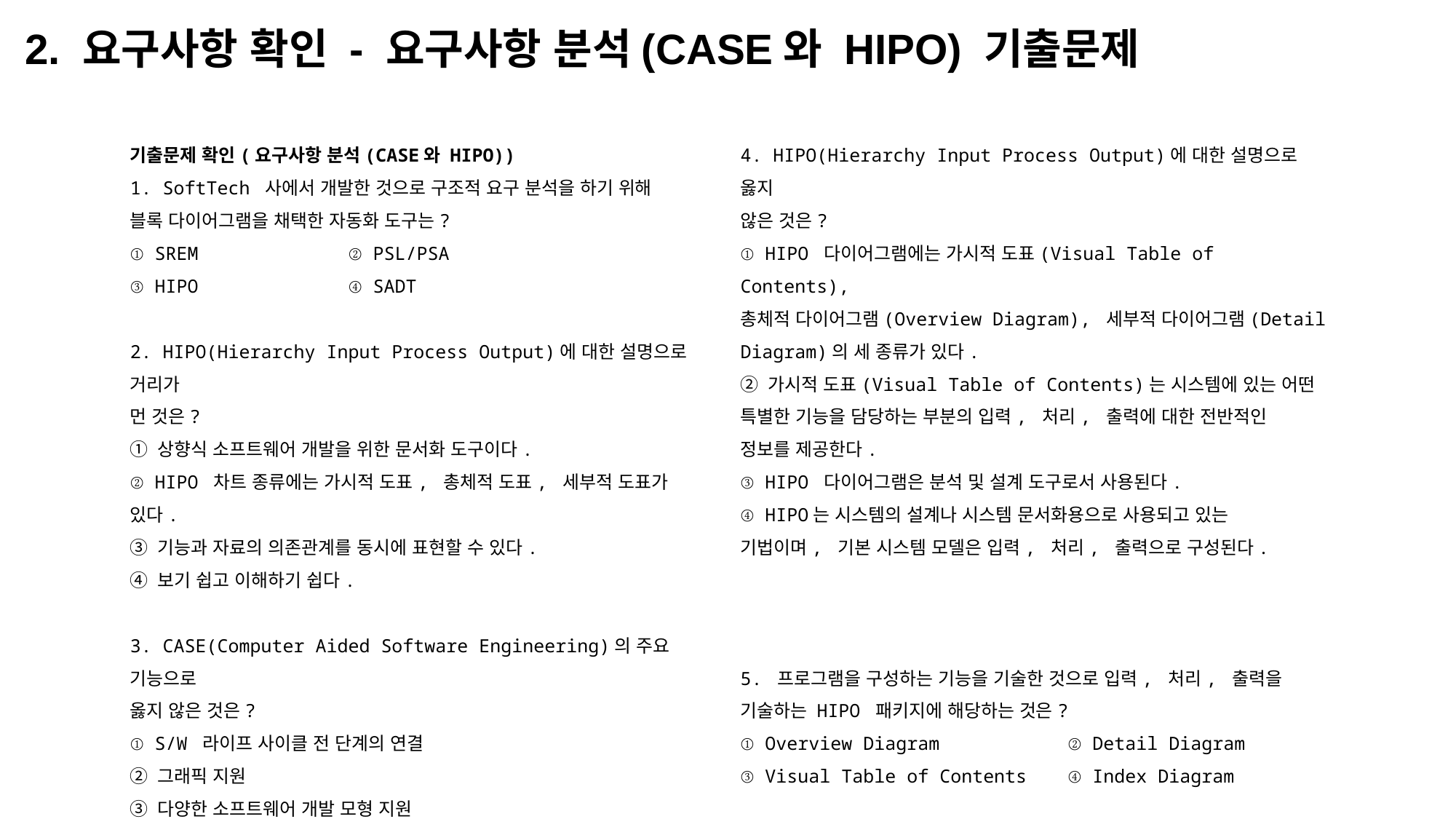

2. 요구사항 확인 - 요구사항 분석(CASE와 HIPO) 기출문제
기출문제 확인(요구사항 분석(CASE와 HIPO))
1. SoftTech 사에서 개발한 것으로 구조적 요구 분석을 하기 위해
블록 다이어그램을 채택한 자동화 도구는?
① SREM		② PSL/PSA
③ HIPO		④ SADT

2. HIPO(Hierarchy Input Process Output)에 대한 설명으로 거리가
먼 것은?
① 상향식 소프트웨어 개발을 위한 문서화 도구이다.
② HIPO 차트 종류에는 가시적 도표, 총체적 도표, 세부적 도표가
있다.
③ 기능과 자료의 의존관계를 동시에 표현할 수 있다.
④ 보기 쉽고 이해하기 쉽다.

3. CASE(Computer Aided Software Engineering)의 주요 기능으로
옳지 않은 것은?
① S/W 라이프 사이클 전 단계의 연결
② 그래픽 지원
③ 다양한 소프트웨어 개발 모형 지원
④ 언어 번역
4. HIPO(Hierarchy Input Process Output)에 대한 설명으로 옳지
않은 것은?
① HIPO 다이어그램에는 가시적 도표(Visual Table of Contents),
총체적 다이어그램(Overview Diagram), 세부적 다이어그램(Detail
Diagram)의 세 종류가 있다.
② 가시적 도표(Visual Table of Contents)는 시스템에 있는 어떤
특별한 기능을 담당하는 부분의 입력, 처리, 출력에 대한 전반적인
정보를 제공한다.
③ HIPO 다이어그램은 분석 및 설계 도구로서 사용된다.
④ HIPO는 시스템의 설계나 시스템 문서화용으로 사용되고 있는
기법이며, 기본 시스템 모델은 입력, 처리, 출력으로 구성된다.

5. 프로그램을 구성하는 기능을 기술한 것으로 입력, 처리, 출력을
기술하는 HIPO 패키지에 해당하는 것은?
① Overview Diagram		② Detail Diagram
③ Visual Table of Contents	④ Index Diagram